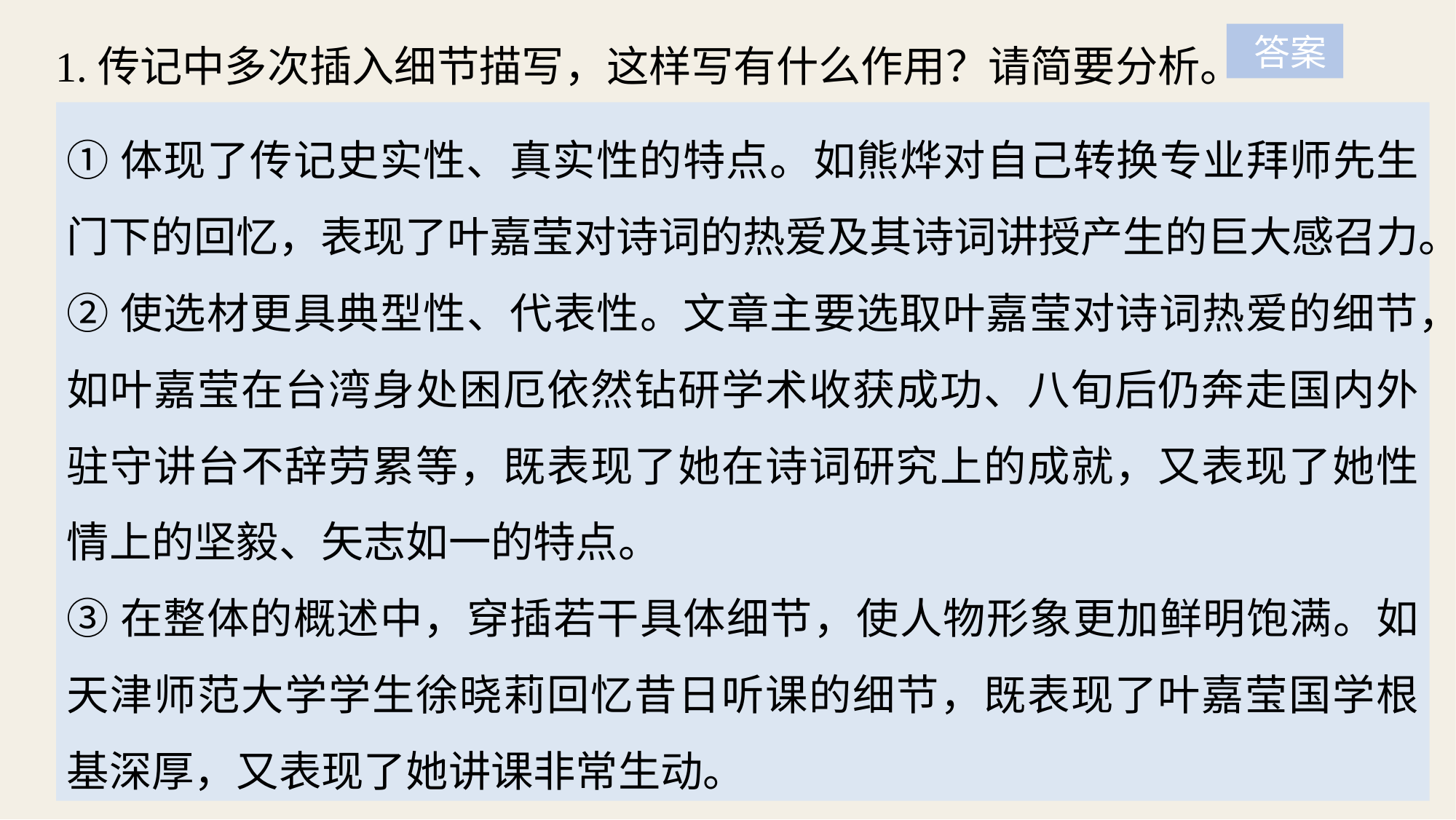

1.传记中多次插入细节描写，这样写有什么作用？请简要分析。
 答案
①体现了传记史实性、真实性的特点。如熊烨对自己转换专业拜师先生门下的回忆，表现了叶嘉莹对诗词的热爱及其诗词讲授产生的巨大感召力。
②使选材更具典型性、代表性。文章主要选取叶嘉莹对诗词热爱的细节，如叶嘉莹在台湾身处困厄依然钻研学术收获成功、八旬后仍奔走国内外驻守讲台不辞劳累等，既表现了她在诗词研究上的成就，又表现了她性情上的坚毅、矢志如一的特点。
③在整体的概述中，穿插若干具体细节，使人物形象更加鲜明饱满。如天津师范大学学生徐晓莉回忆昔日听课的细节，既表现了叶嘉莹国学根基深厚，又表现了她讲课非常生动。